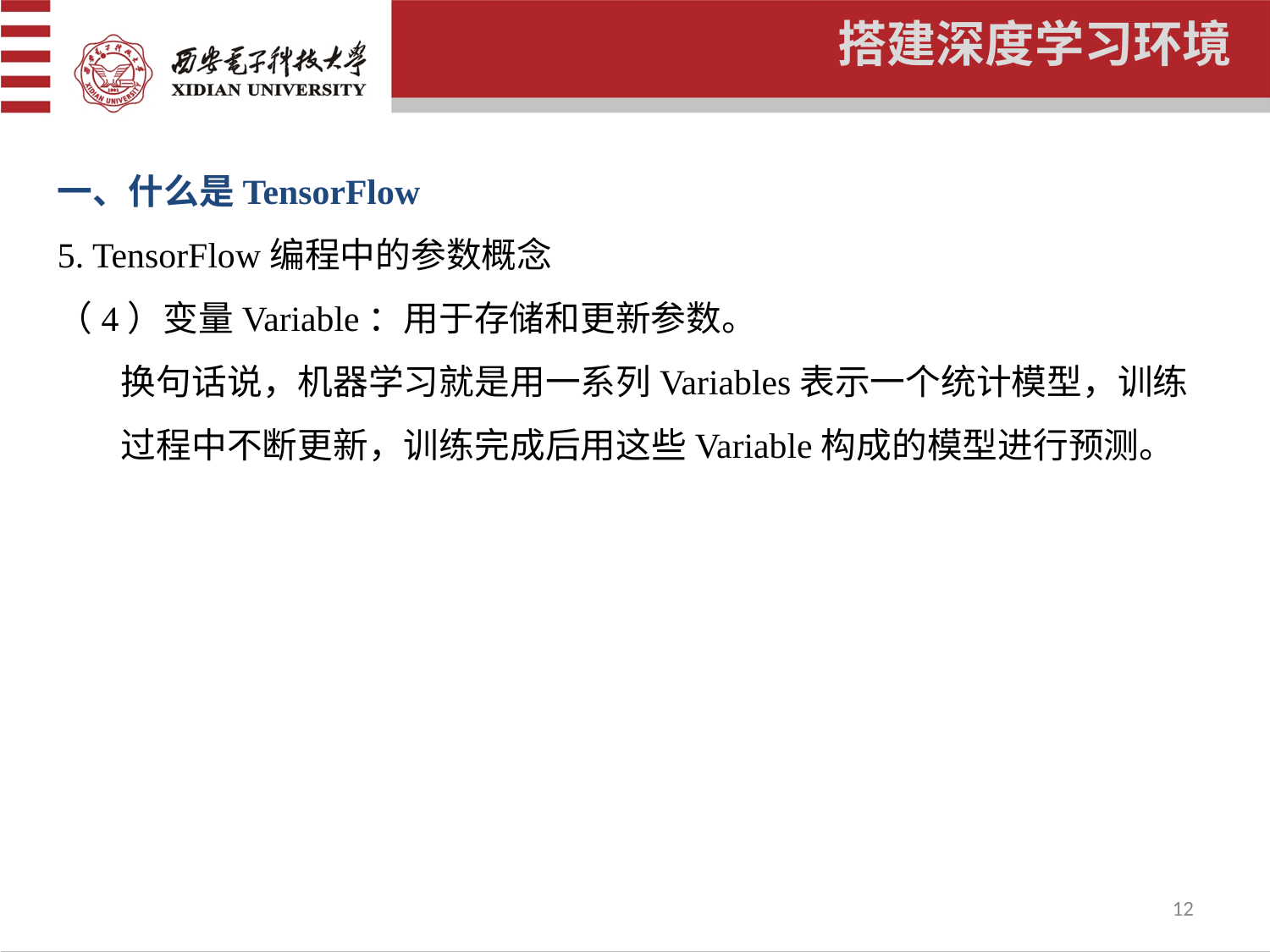

搭建深度学习环境
一、什么是TensorFlow
5. TensorFlow编程中的参数概念
（4）变量Variable：用于存储和更新参数。
换句话说，机器学习就是用一系列Variables表示一个统计模型，训练过程中不断更新，训练完成后用这些Variable构成的模型进行预测。
12